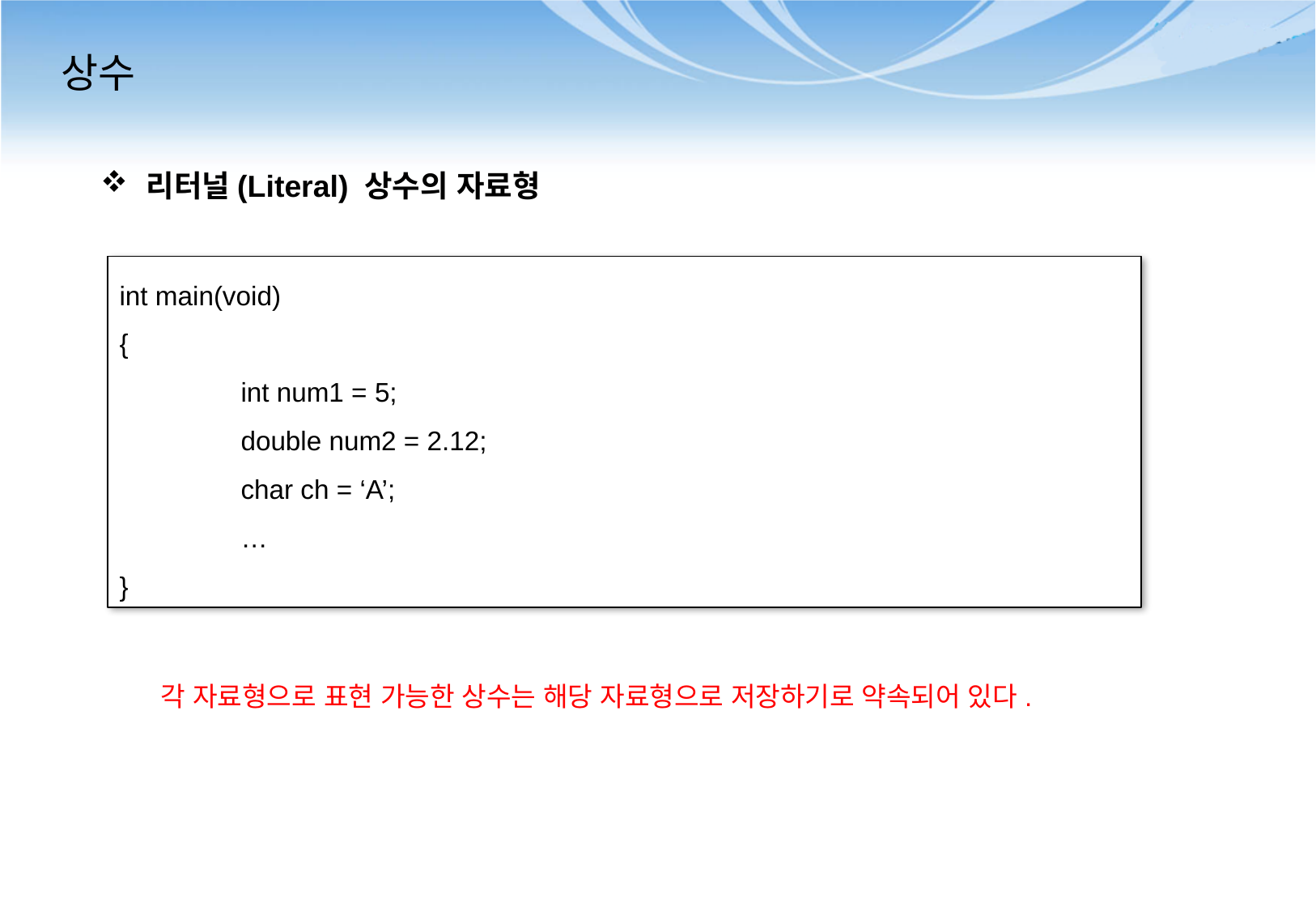

# 상수
리터널(Literal) 상수의 자료형
int main(void)
{
	int num1 = 5;
	double num2 = 2.12;
	char ch = ‘A’;
	…
}
각 자료형으로 표현 가능한 상수는 해당 자료형으로 저장하기로 약속되어 있다.